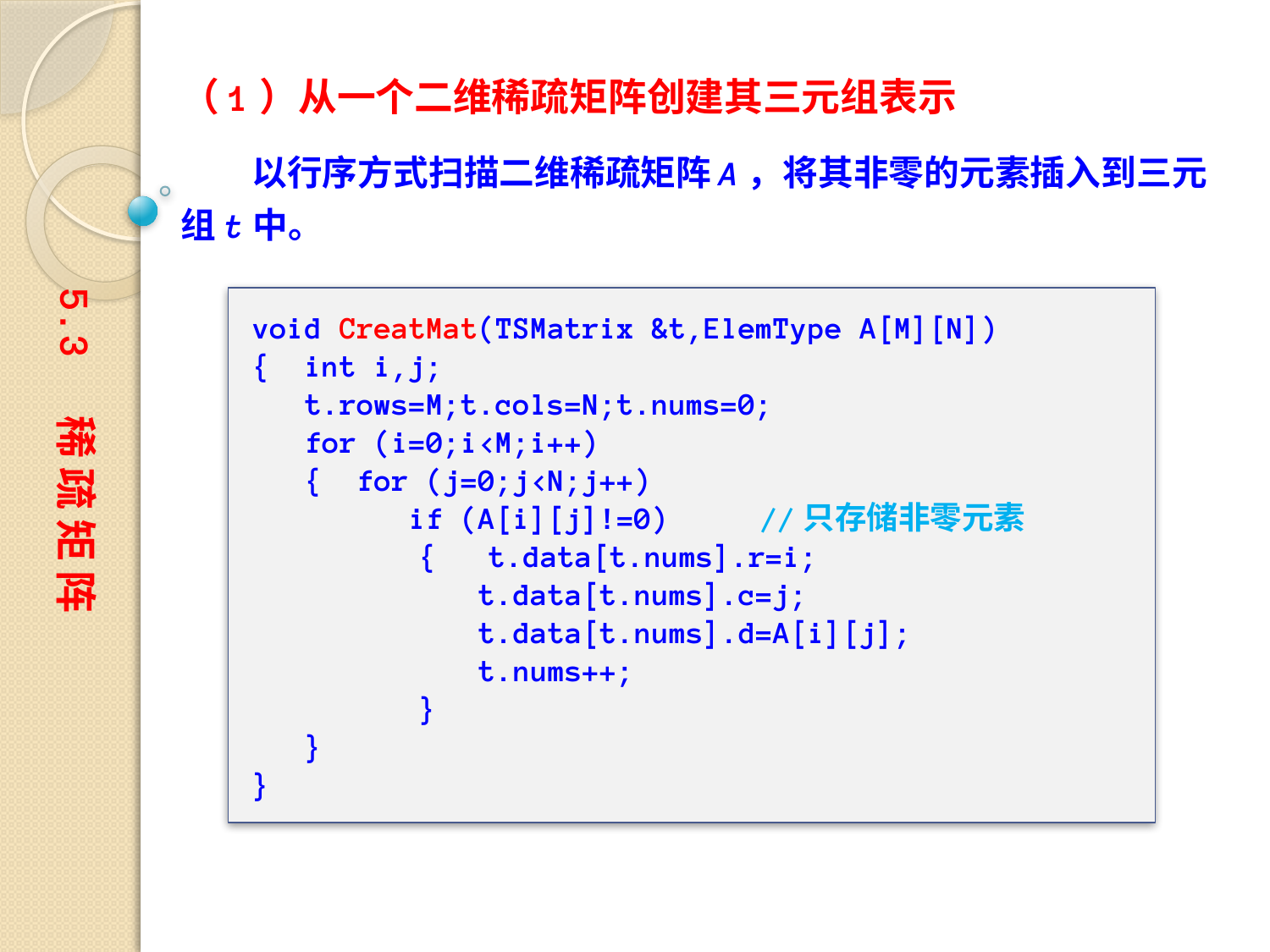

（1）从一个二维稀疏矩阵创建其三元组表示
　　以行序方式扫描二维稀疏矩阵A，将其非零的元素插入到三元组t中。
5.3  稀 疏 矩 阵
void CreatMat(TSMatrix &t,ElemType A[M][N])
{  int i,j;
   t.rows=M;t.cols=N;t.nums=0;
   for (i=0;i<M;i++)
   {  for (j=0;j<N;j++)
         if (A[i][j]!=0) 	//只存储非零元素
	　{   t.data[t.nums].r=i;
             t.data[t.nums].c=j;
             t.data[t.nums].d=A[i][j];
             t.nums++;
	　}
   }
}